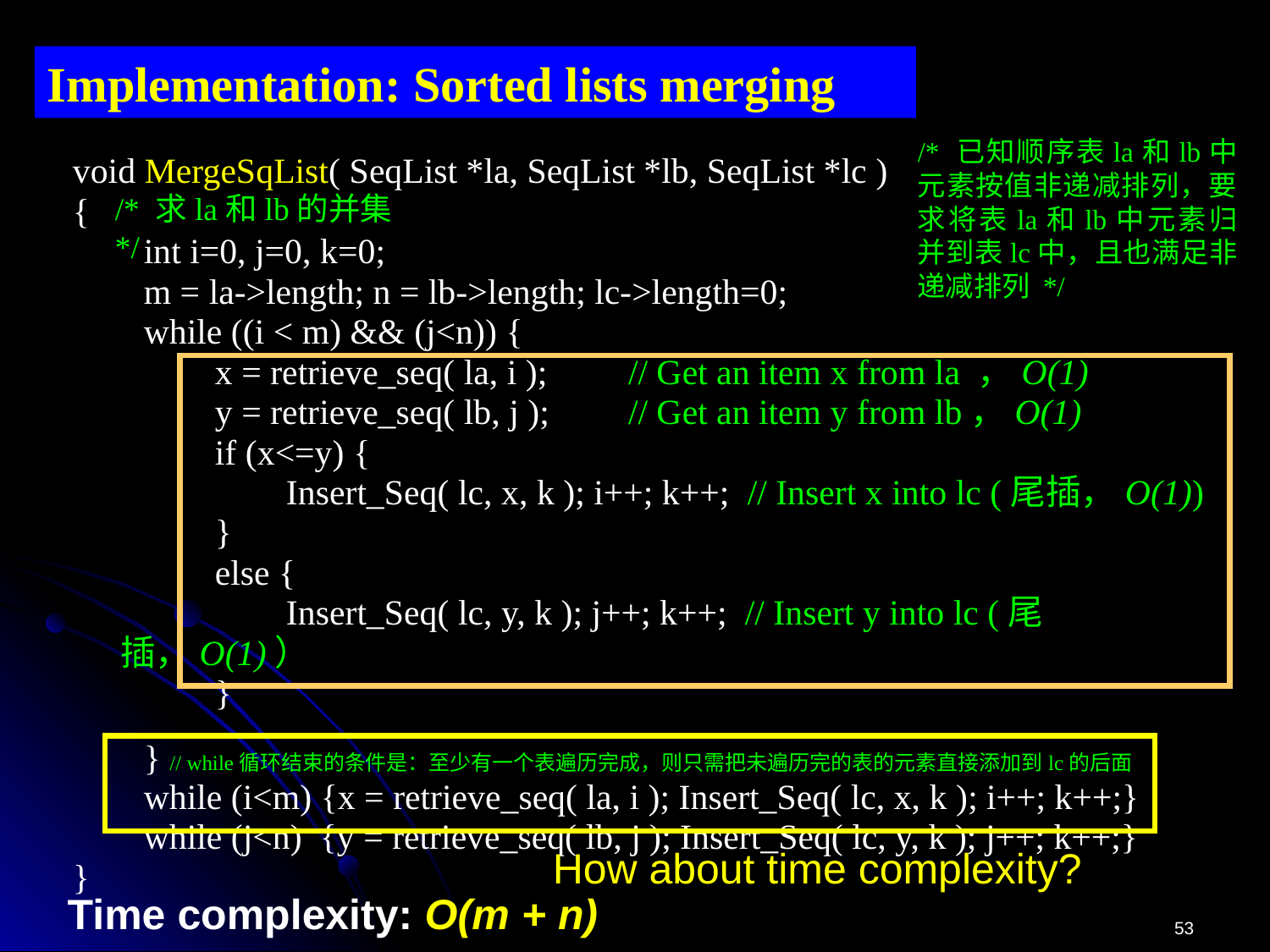

Implementation: Sorted lists merging
/* 已知顺序表la和lb中元素按值非递减排列，要求将表la和lb中元素归并到表lc中，且也满足非递减排列 */
void MergeSqList( SeqList *la, SeqList *lb, SeqList *lc )
{
        int i=0, j=0, k=0;
        m = la->length; n = lb->length; lc->length=0;
        while ((i < m) && (j<n)) {
                x = retrieve_seq( la, i );  	// Get an item x from la ，O(1)
                y = retrieve_seq( lb, j );  	// Get an item y from lb，O(1)
                if (x<=y) {
                        Insert_Seq( lc, x, k ); i++; k++;  // Insert x into lc (尾插，O(1))
                }
                else {
                        Insert_Seq( lc, y, k ); j++; k++;  // Insert y into lc (尾插，O(1)）
                }
        } // while循环结束的条件是：至少有一个表遍历完成，则只需把未遍历完的表的元素直接添加到lc的后面
        while (i<m) {x = retrieve_seq( la, i ); Insert_Seq( lc, x, k ); i++; k++;}
        while (j<n)  {y = retrieve_seq( lb, j ); Insert_Seq( lc, y, k ); j++; k++;}
}
/* 求la和lb的并集 */

How about time complexity?
Time complexity: O(m + n)

53